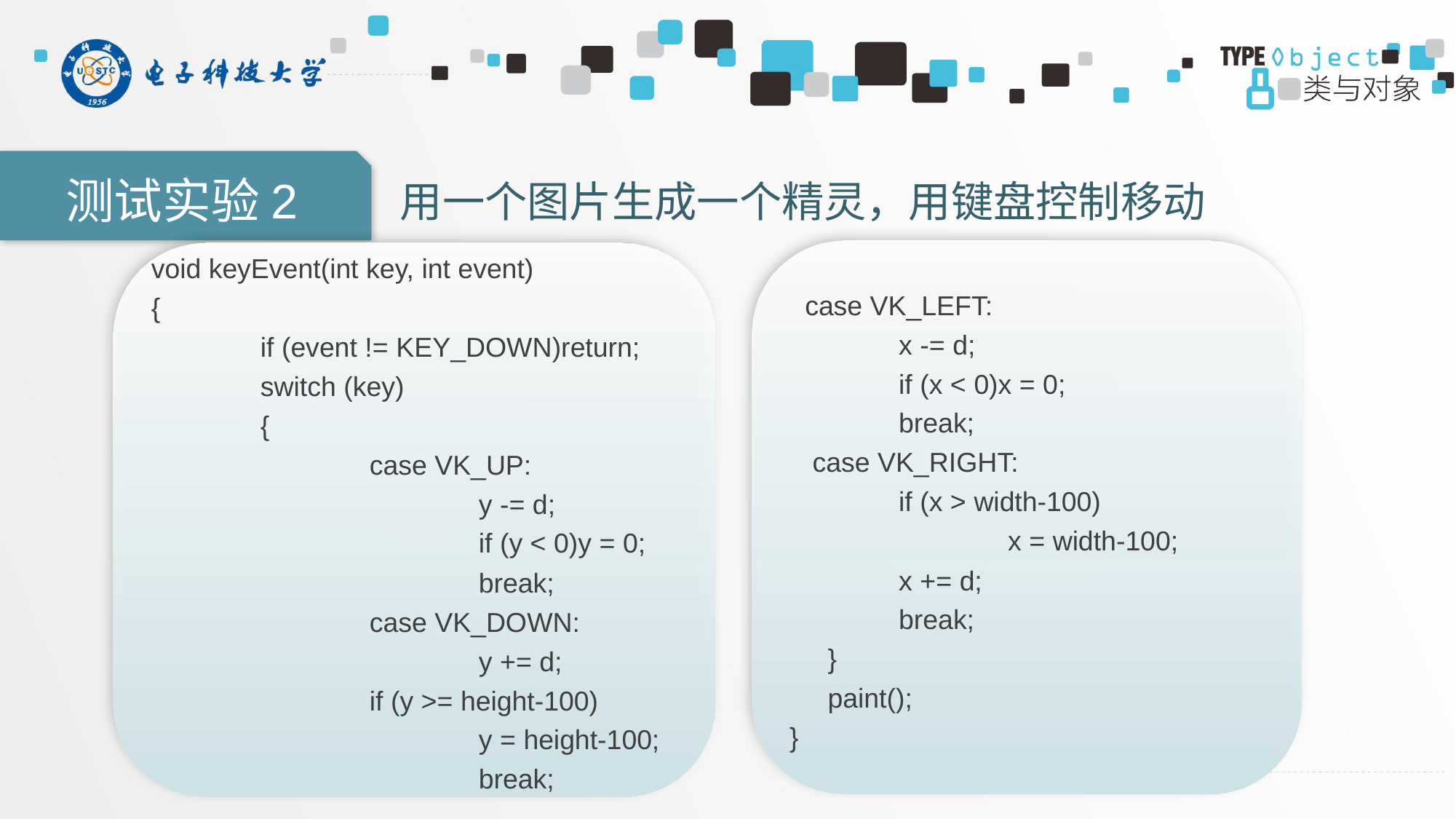

测试实验2
用一个图片生成一个精灵，用键盘控制移动
  case VK_LEFT:
	x -= d;
	if (x < 0)x = 0;
	break;
   case VK_RIGHT:
	if (x > width-100)
		x = width-100;
	x += d;
	break;
     }
     paint();
}
void keyEvent(int key, int event)
{
	if (event != KEY_DOWN)return;
	switch (key)
	{
		case VK_UP:
			y -= d;
			if (y < 0)y = 0;
			break;
		case VK_DOWN:
			y += d;
		if (y >= height-100)
			y = height-100;
			break;